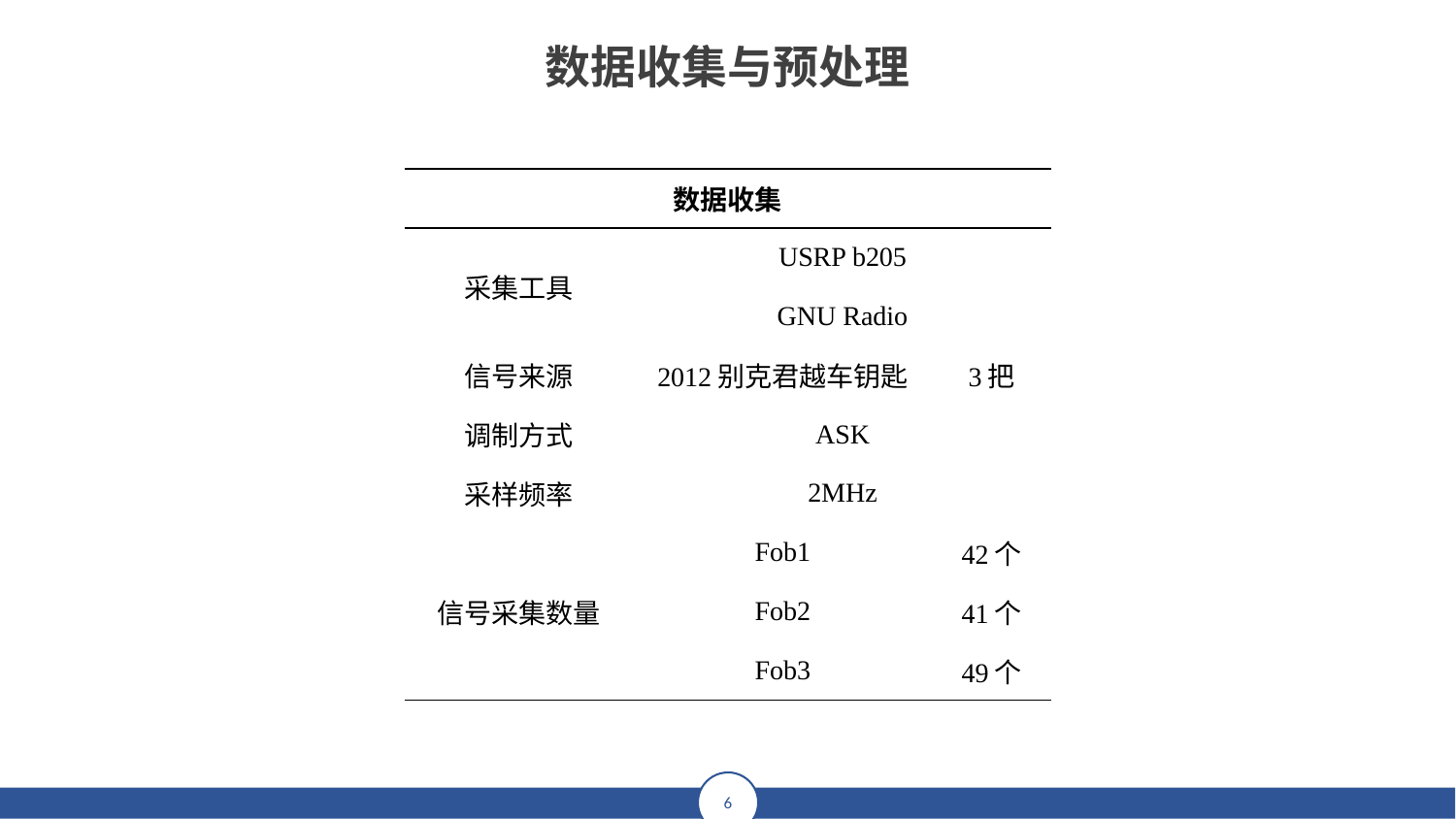

数据收集与预处理
| 数据收集 |  |  |
| --- | --- | --- |
| 采集工具 | USRP b205 |  |
|  | GNU Radio |  |
| 信号来源 | 2012别克君越车钥匙 | 3把 |
| 调制方式 | ASK |  |
| 采样频率 | 2MHz |  |
| 信号采集数量 | Fob1 | 42个 |
|  | Fob2 | 41个 |
|  | Fob3 | 49个 |
延时符